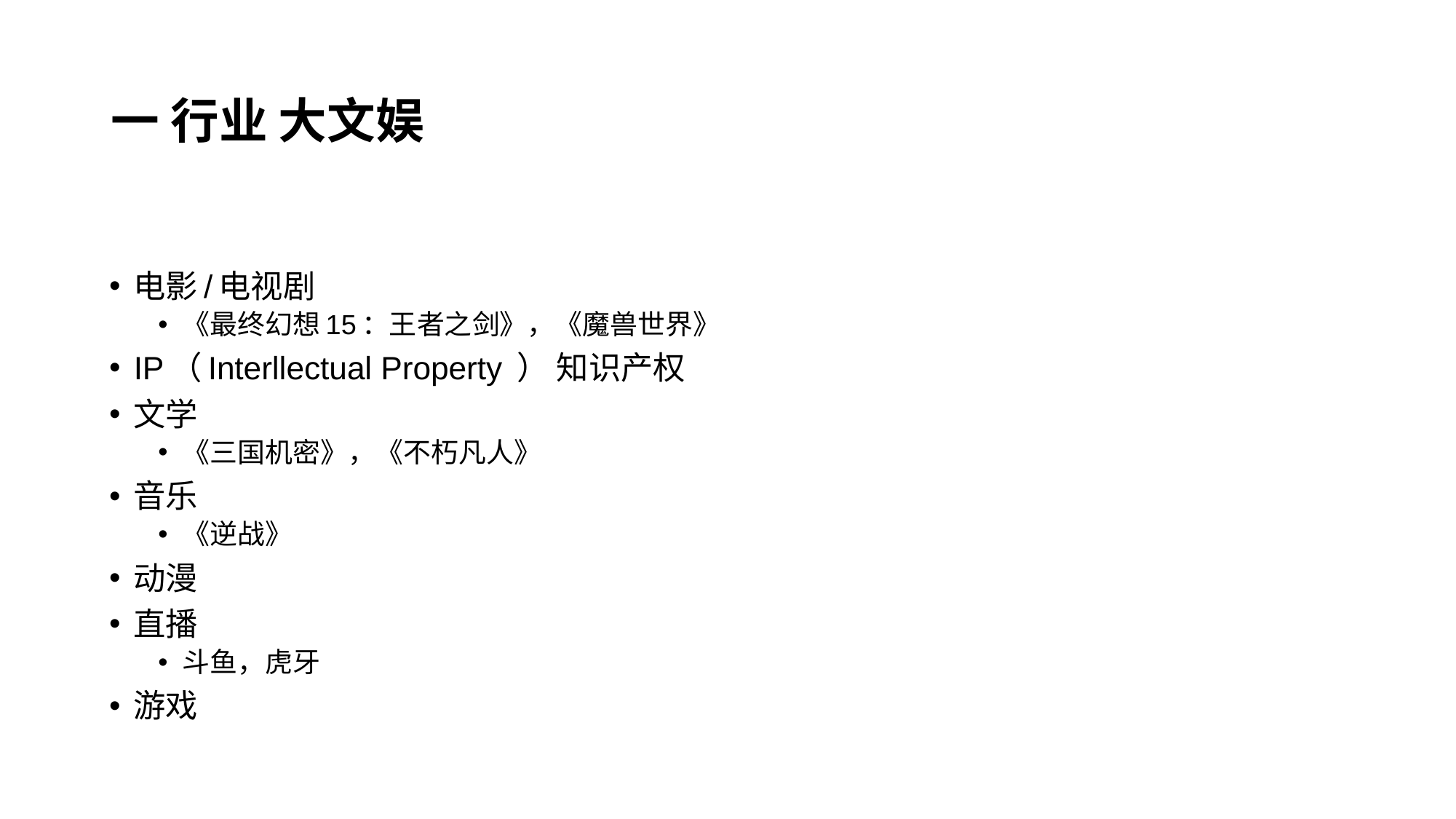

intellectual property

intellectual property

# 一 行业 大文娱

电影/电视剧
《最终幻想15：王者之剑》，《魔兽世界》
IP（Interllectual Property ） 知识产权
文学
《三国机密》，《不朽凡人》
音乐
《逆战》
动漫
直播
斗鱼，虎牙
游戏